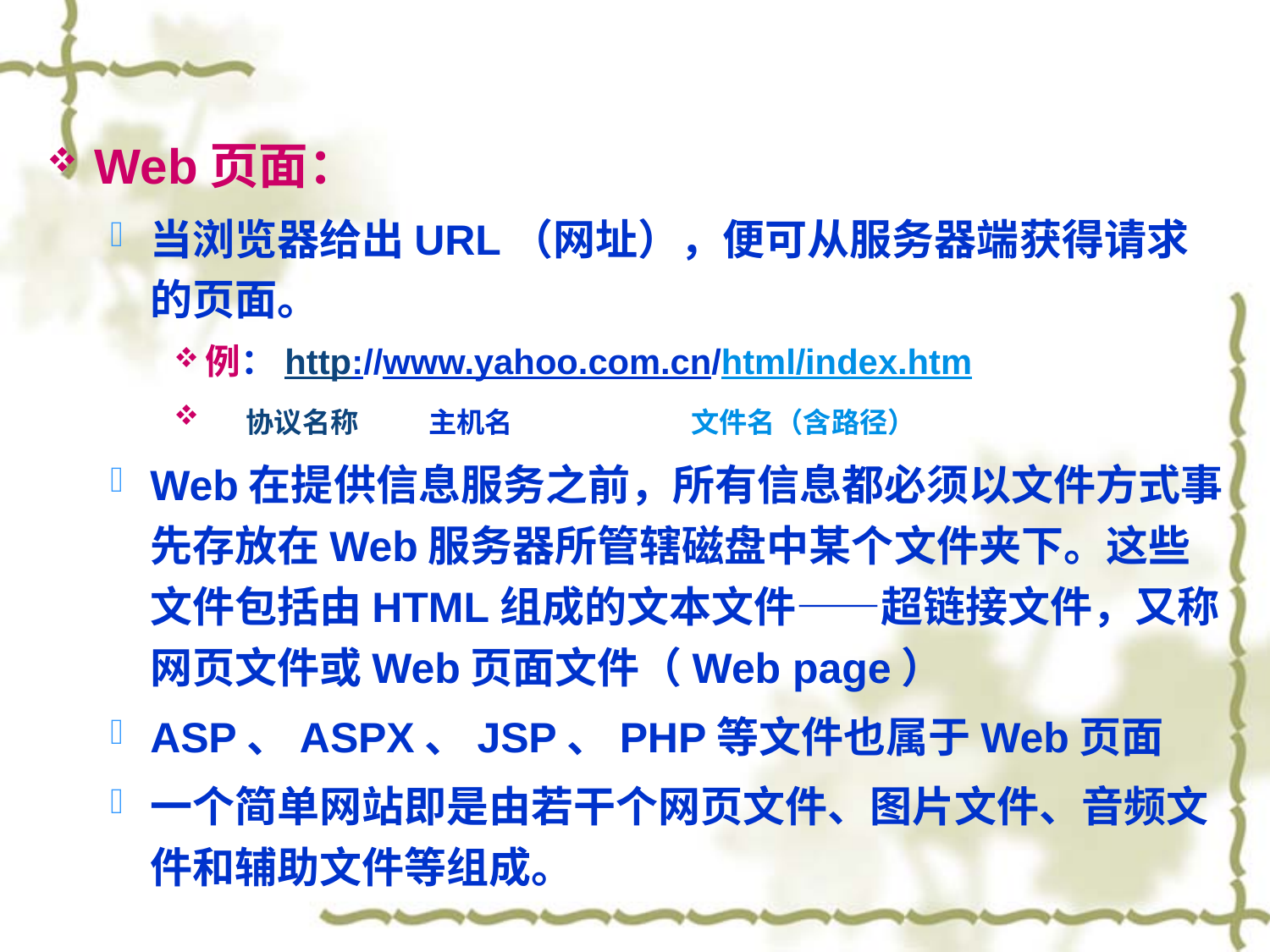

Web页面：
当浏览器给出URL（网址），便可从服务器端获得请求的页面。
例：http://www.yahoo.com.cn/html/index.htm
    协议名称           主机名                            文件名（含路径）
Web在提供信息服务之前，所有信息都必须以文件方式事先存放在Web服务器所管辖磁盘中某个文件夹下。这些文件包括由HTML组成的文本文件——超链接文件，又称网页文件或Web页面文件（Web page）
ASP、ASPX、JSP、PHP等文件也属于Web页面
一个简单网站即是由若干个网页文件、图片文件、音频文件和辅助文件等组成。